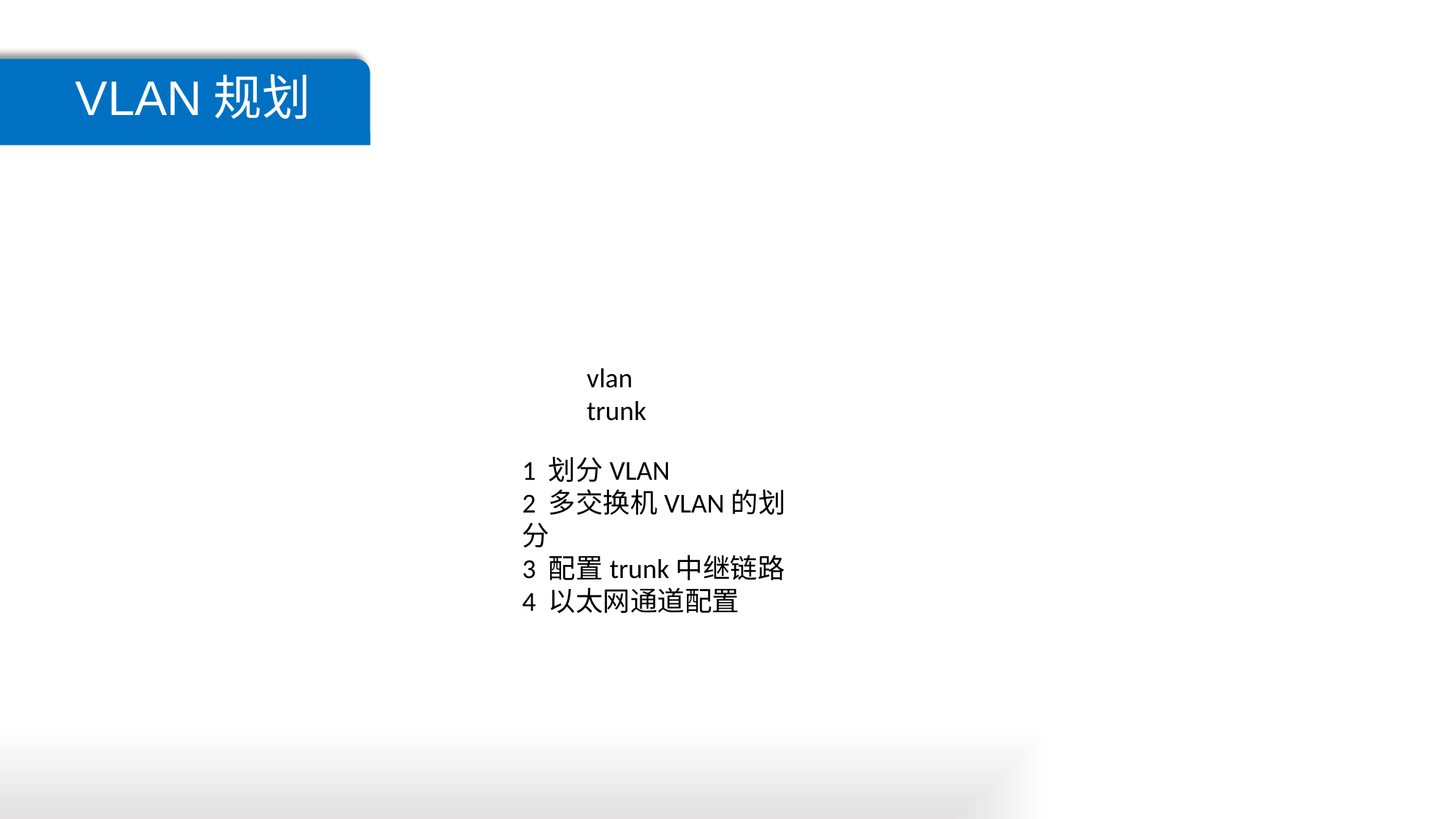

VLAN规划
vlan
trunk

1 划分VLAN
2 多交换机VLAN的划分
3 配置trunk中继链路
4 以太网通道配置